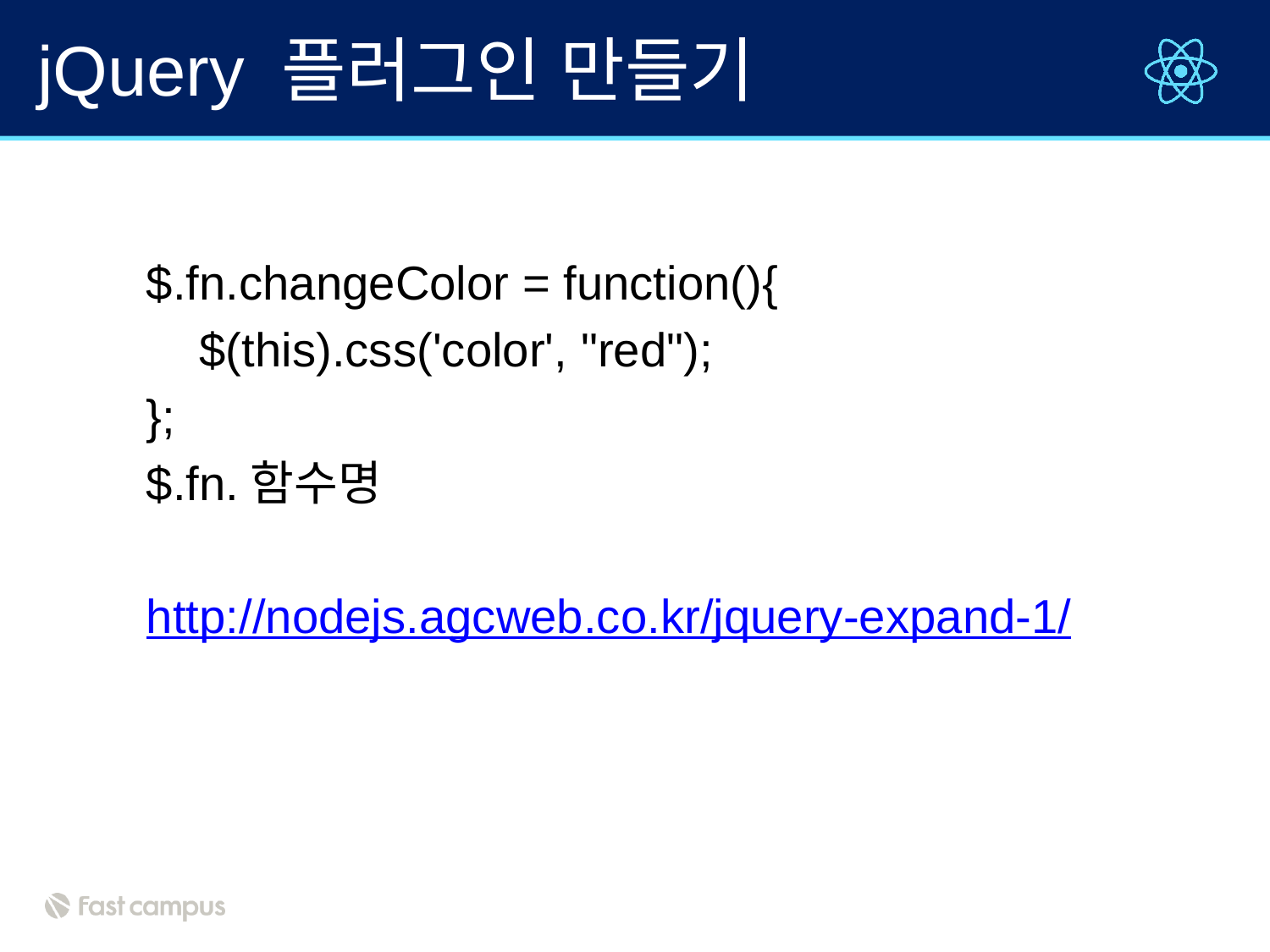

# jQuery 플러그인 만들기
$.fn.changeColor = function(){
    $(this).css('color', "red");
};
$.fn.함수명

http://nodejs.agcweb.co.kr/jquery-expand-1/